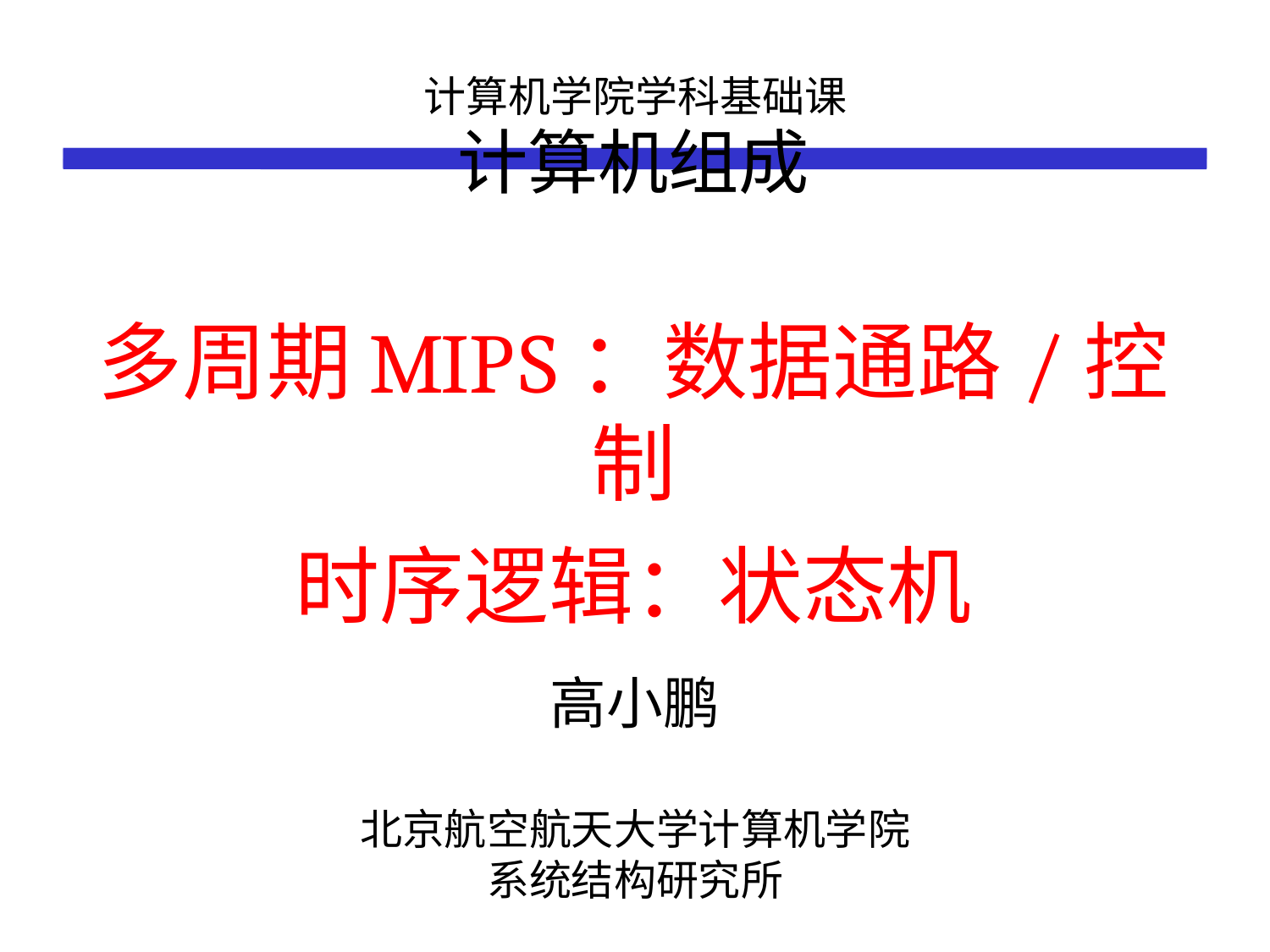

计算机学院学科基础课

计算机组成

多周期MIPS：数据通路/控制
时序逻辑：状态机

高小鹏

北京航空航天大学计算机学院
系统结构研究所